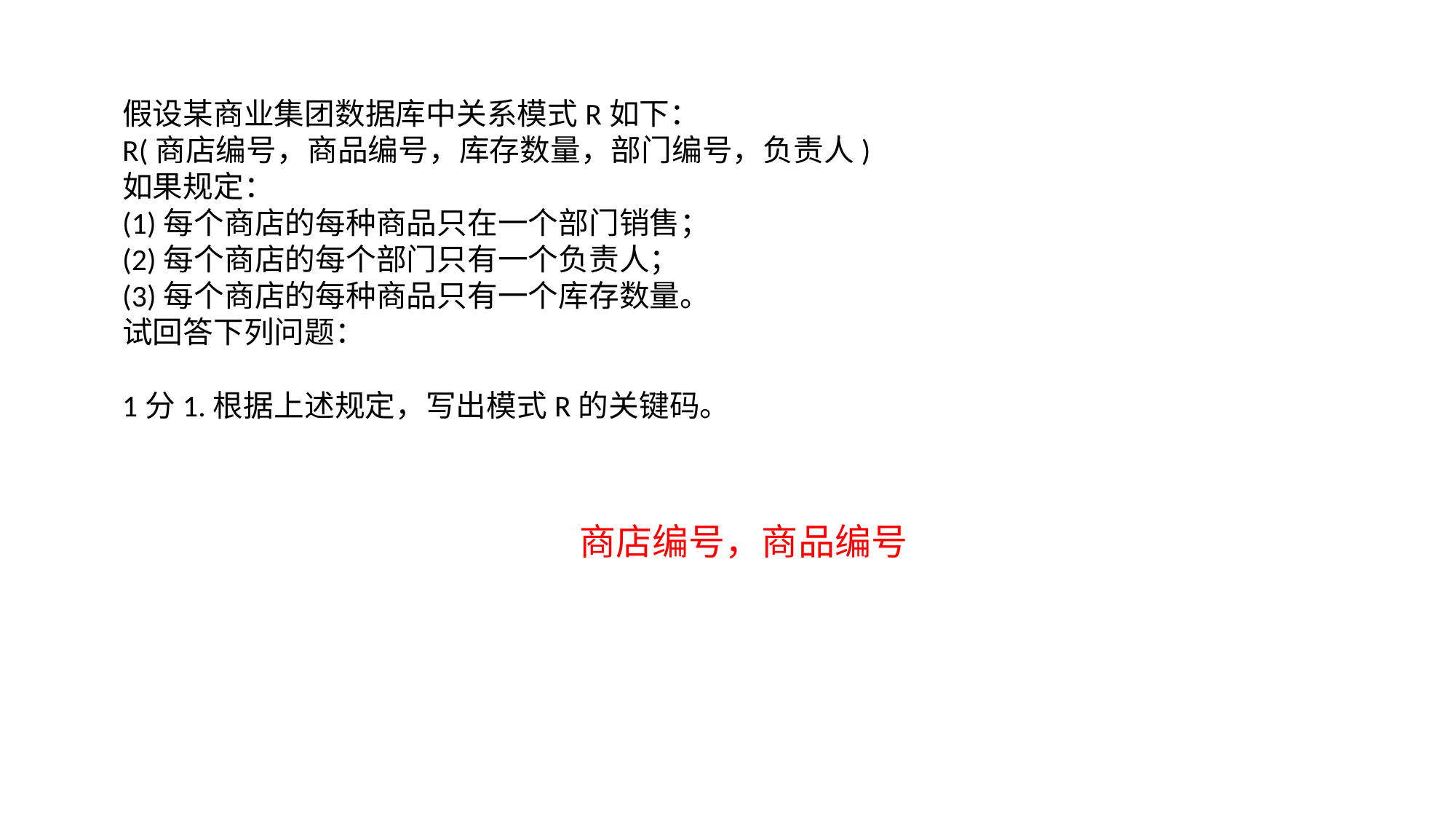

假设某商业集团数据库中关系模式R如下： 
R(商店编号，商品编号，库存数量，部门编号，负责人) 
如果规定： 
(1)每个商店的每种商品只在一个部门销售； 
(2)每个商店的每个部门只有一个负责人； 
(3)每个商店的每种商品只有一个库存数量。 
试回答下列问题：
1分1.根据上述规定，写出模式R的关键码。

商店编号，商品编号